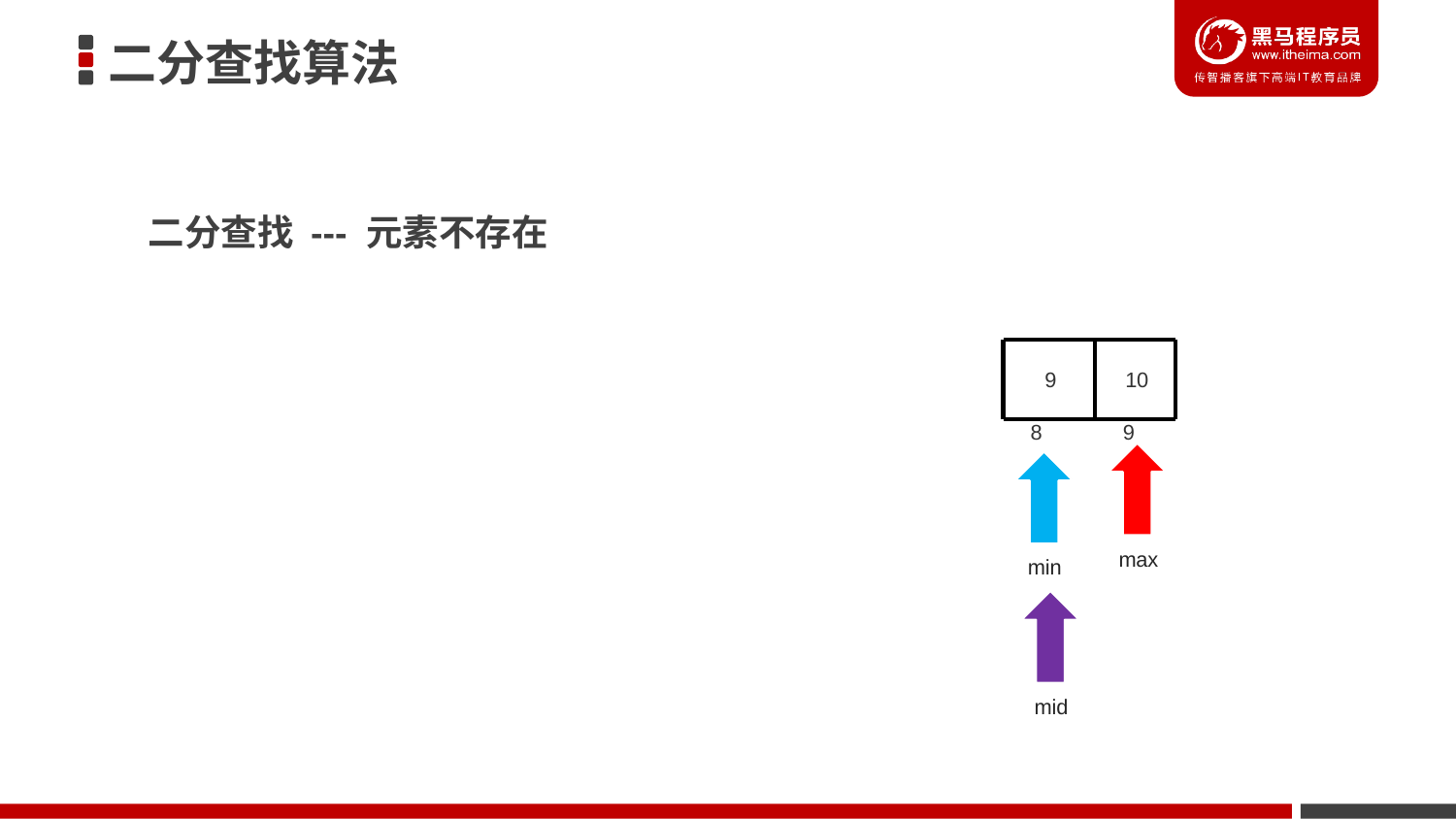

二分查找算法
二分查找 --- 元素不存在
9
10
8
9

max
min

mid